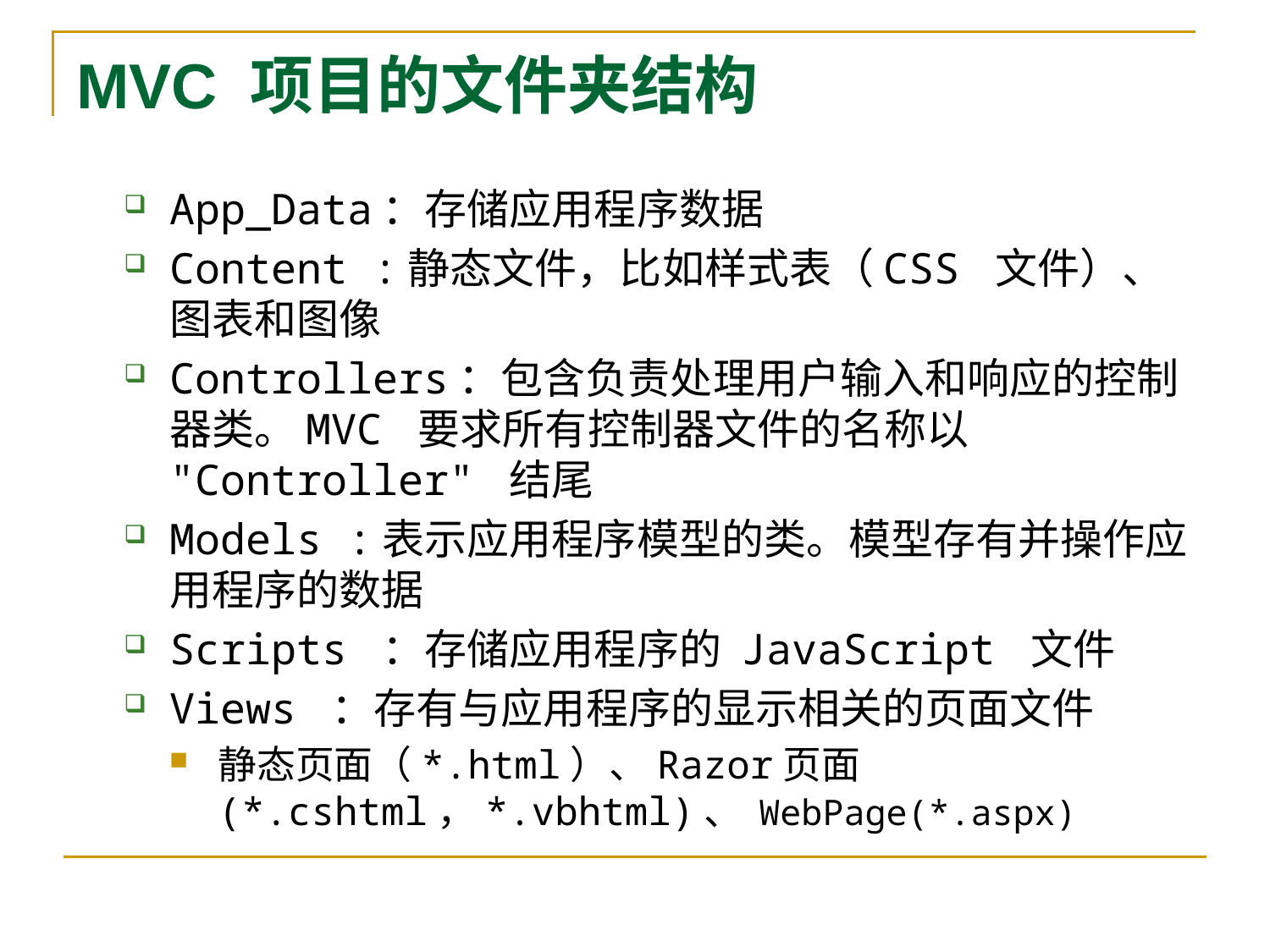

# MVC 项目的文件夹结构
App_Data：存储应用程序数据
Content :静态文件，比如样式表（CSS 文件）、图表和图像
Controllers：包含负责处理用户输入和响应的控制器类。MVC 要求所有控制器文件的名称以 "Controller" 结尾
Models :表示应用程序模型的类。模型存有并操作应用程序的数据
Scripts ：存储应用程序的 JavaScript 文件
Views ：存有与应用程序的显示相关的页面文件
静态页面（*.html）、Razor页面(*.cshtml，*.vbhtml)、 WebPage(*.aspx)